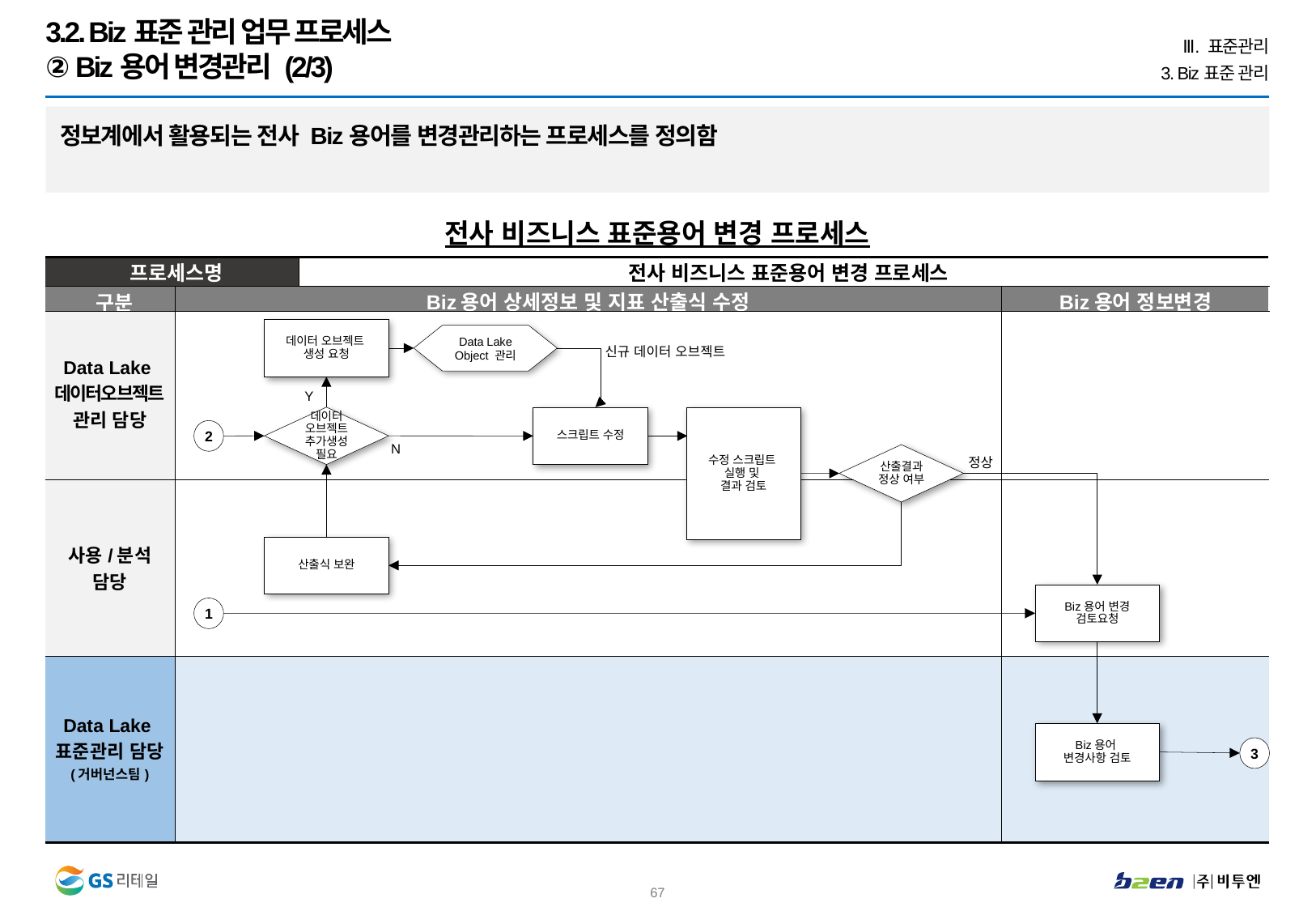

3.2. Biz표준 관리 업무 프로세스
② Biz용어 변경관리 (2/3)
Ⅲ. 표준관리
3. Biz표준 관리
정보계에서 활용되는 전사 Biz용어를 변경관리하는 프로세스를 정의함
전사 비즈니스 표준용어 변경 프로세스
| 프로세스명 |  | 전사 비즈니스 표준용어 변경 프로세스 |  |
| --- | --- | --- | --- |
| 구분 | Biz용어 상세정보 및 지표 산출식 수정 |  | Biz용어 정보변경 |
| Data Lake 데이터오브젝트 관리 담당 |  |  |  |
| 사용/분석 담당 |  |  |  |
| Data Lake 표준관리 담당 (거버넌스팀) |  |  |  |
데이터 오브젝트
생성 요청
Data Lake Object 관리
신규 데이터 오브젝트
Y
데이터 오브젝트 추가생성 필요
스크립트 수정
수정 스크립트
실행 및
결과 검토
2
N
산출결과 정상 여부
정상
산출식 보완
Biz용어 변경
검토요청
1
Biz용어
변경사항 검토
3
67